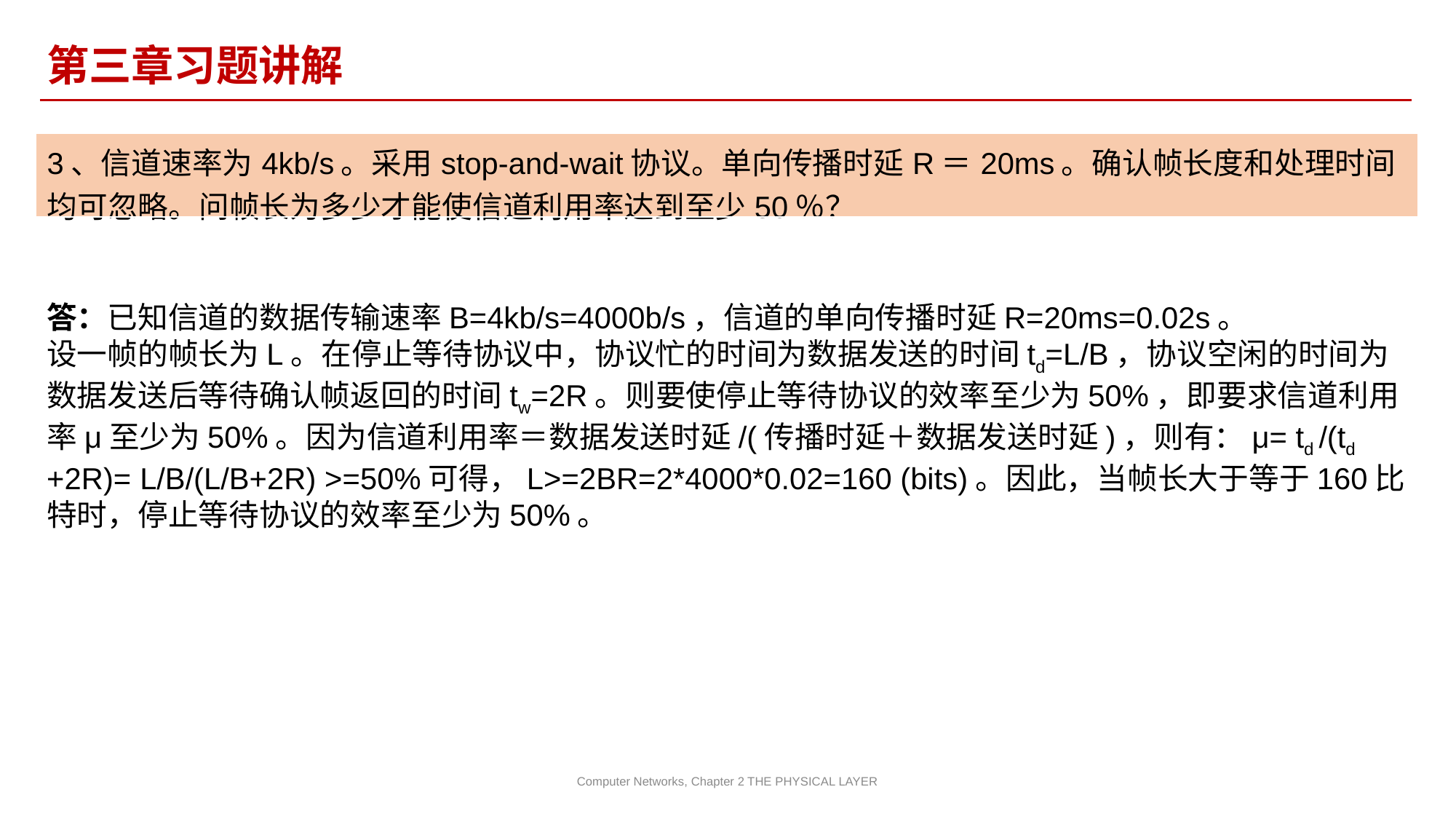

第三章习题讲解
| 3、信道速率为4kb/s。采用stop-and-wait协议。单向传播时延R＝20ms。确认帧长度和处理时间均可忽略。问帧长为多少才能使信道利用率达到至少50％？ |
| --- |
答：已知信道的数据传输速率B=4kb/s=4000b/s，信道的单向传播时延R=20ms=0.02s。
设一帧的帧长为L。在停止等待协议中，协议忙的时间为数据发送的时间td=L/B，协议空闲的时间为数据发送后等待确认帧返回的时间tw=2R。则要使停止等待协议的效率至少为50%，即要求信道利用率μ至少为50%。因为信道利用率＝数据发送时延/(传播时延＋数据发送时延)，则有：μ= td /(td +2R)= L/B/(L/B+2R) >=50%可得，L>=2BR=2*4000*0.02=160 (bits)。因此，当帧长大于等于160比特时，停止等待协议的效率至少为50%。
Computer Networks, Chapter 2 THE PHYSICAL LAYER